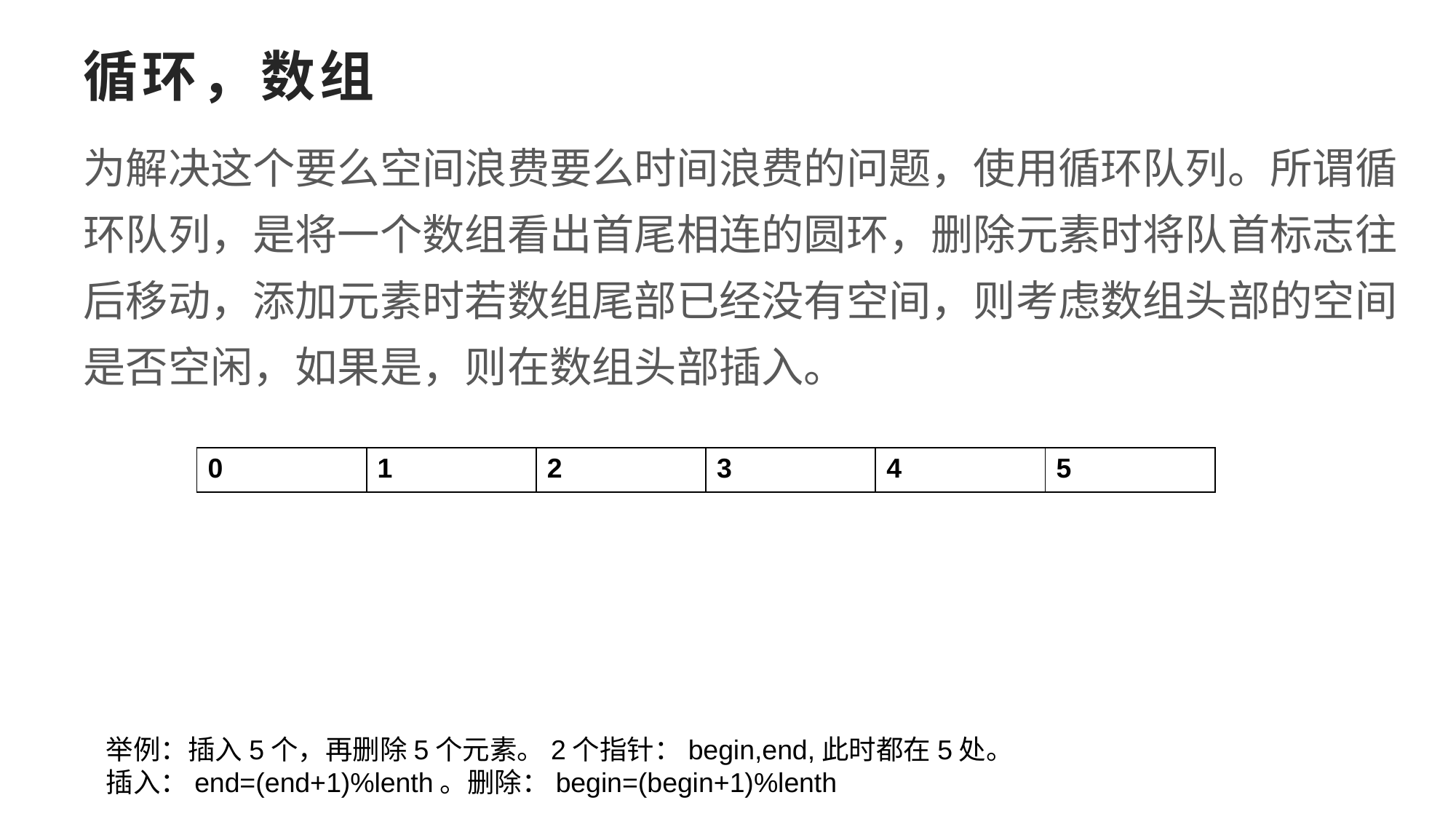

# 循环，数组
为解决这个要么空间浪费要么时间浪费的问题，使用循环队列。所谓循环队列，是将一个数组看出首尾相连的圆环，删除元素时将队首标志往后移动，添加元素时若数组尾部已经没有空间，则考虑数组头部的空间是否空闲，如果是，则在数组头部插入。
| 0 | 1 | 2 | 3 | 4 | 5 |
| --- | --- | --- | --- | --- | --- |
举例：插入5个，再删除5个元素。2个指针：begin,end,此时都在5处。
插入：end=(end+1)%lenth。删除：begin=(begin+1)%lenth